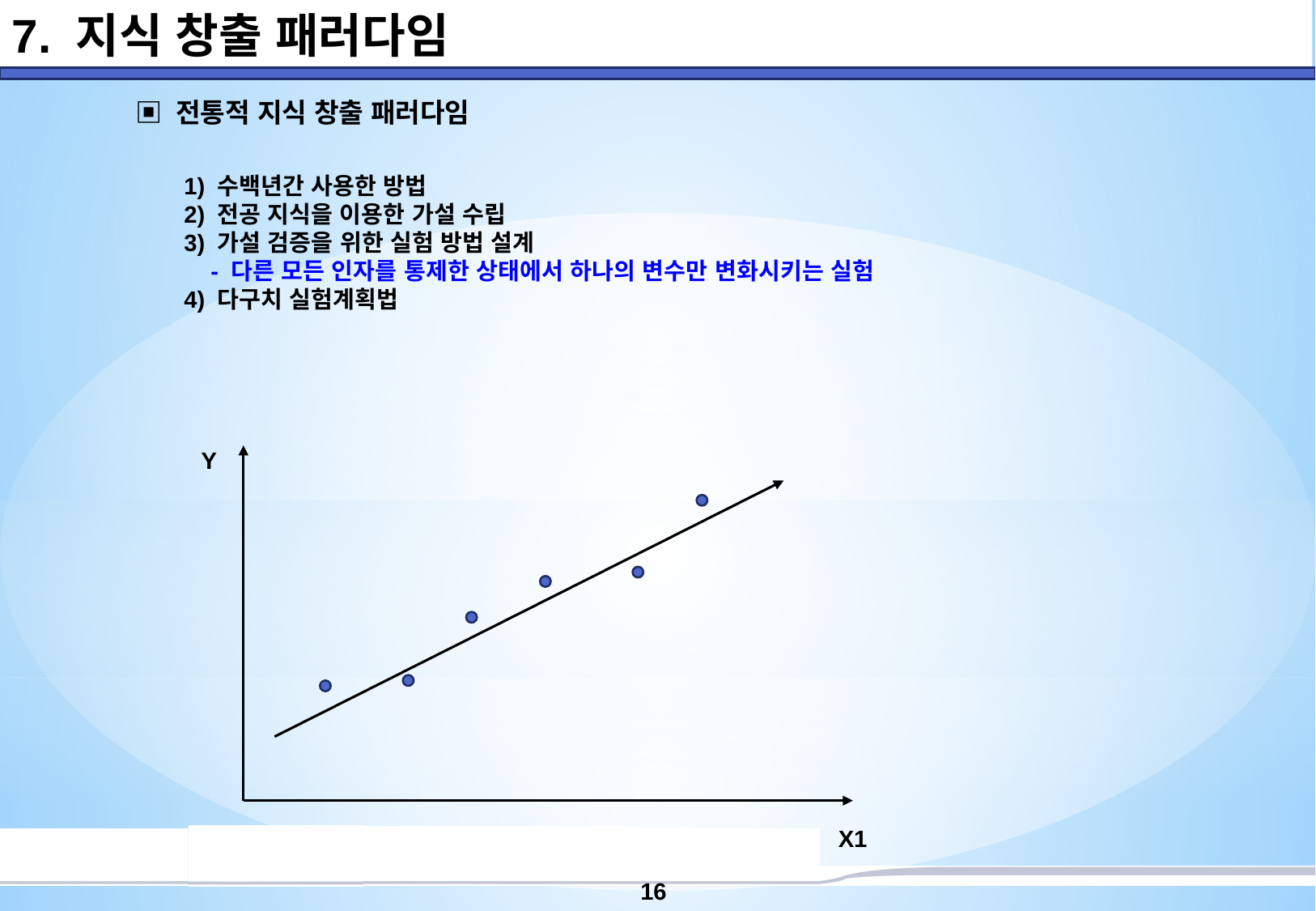

7. 지식 창출 패러다임

▣ 전통적 지식 창출 패러다임
1) 수백년간 사용한 방법
2) 전공 지식을 이용한 가설 수립
3) 가설 검증을 위한 실험 방법 설계
    - 다른 모든 인자를 통제한 상태에서 하나의 변수만 변화시키는 실험
4) 다구치 실험계획법
Y

X1